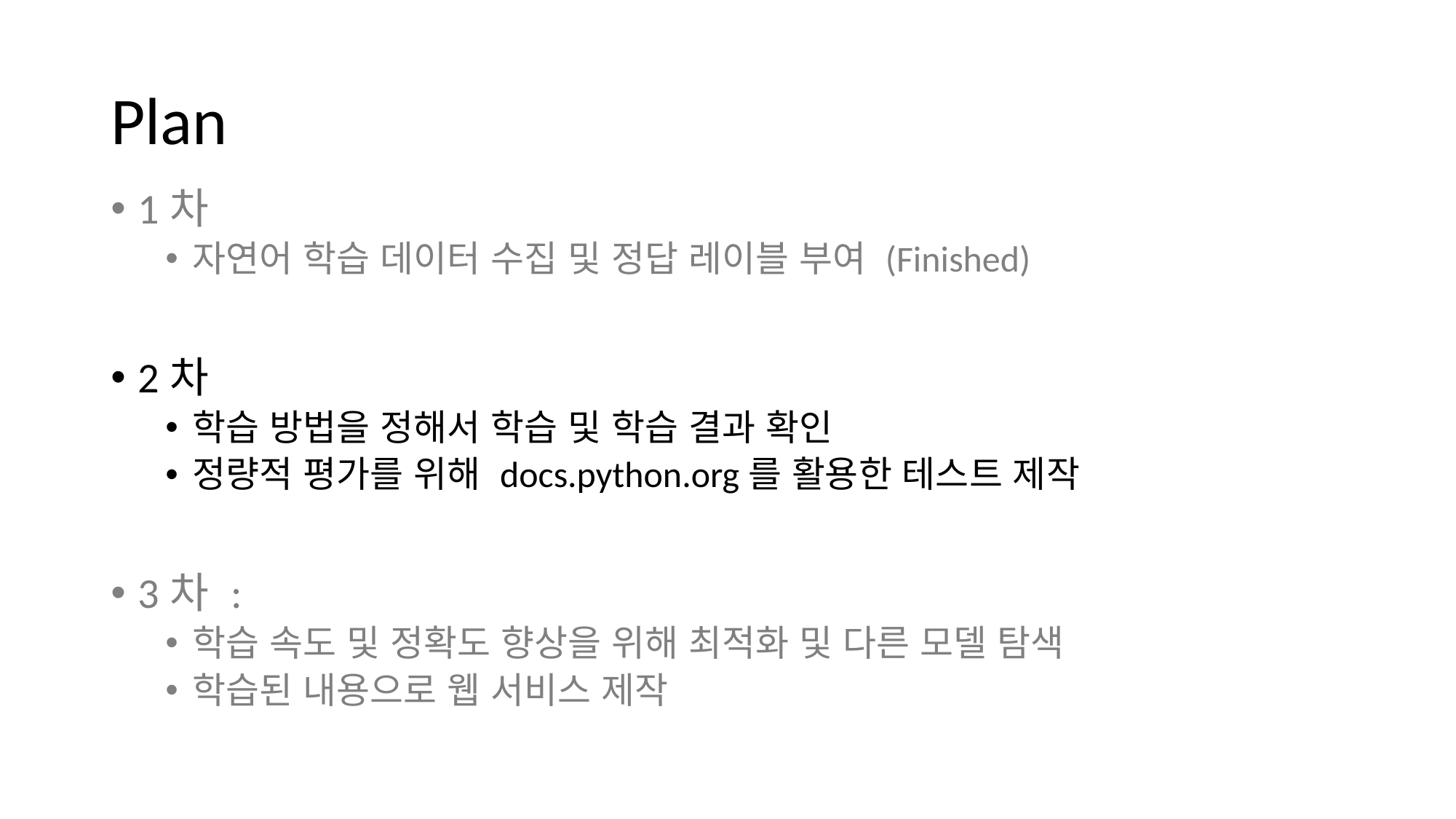

# Plan
1차
자연어 학습 데이터 수집 및 정답 레이블 부여 (Finished)

2차
학습 방법을 정해서 학습 및 학습 결과 확인
정량적 평가를 위해 docs.python.org를 활용한 테스트 제작

3차 :
학습 속도 및 정확도 향상을 위해 최적화 및 다른 모델 탐색
학습된 내용으로 웹 서비스 제작